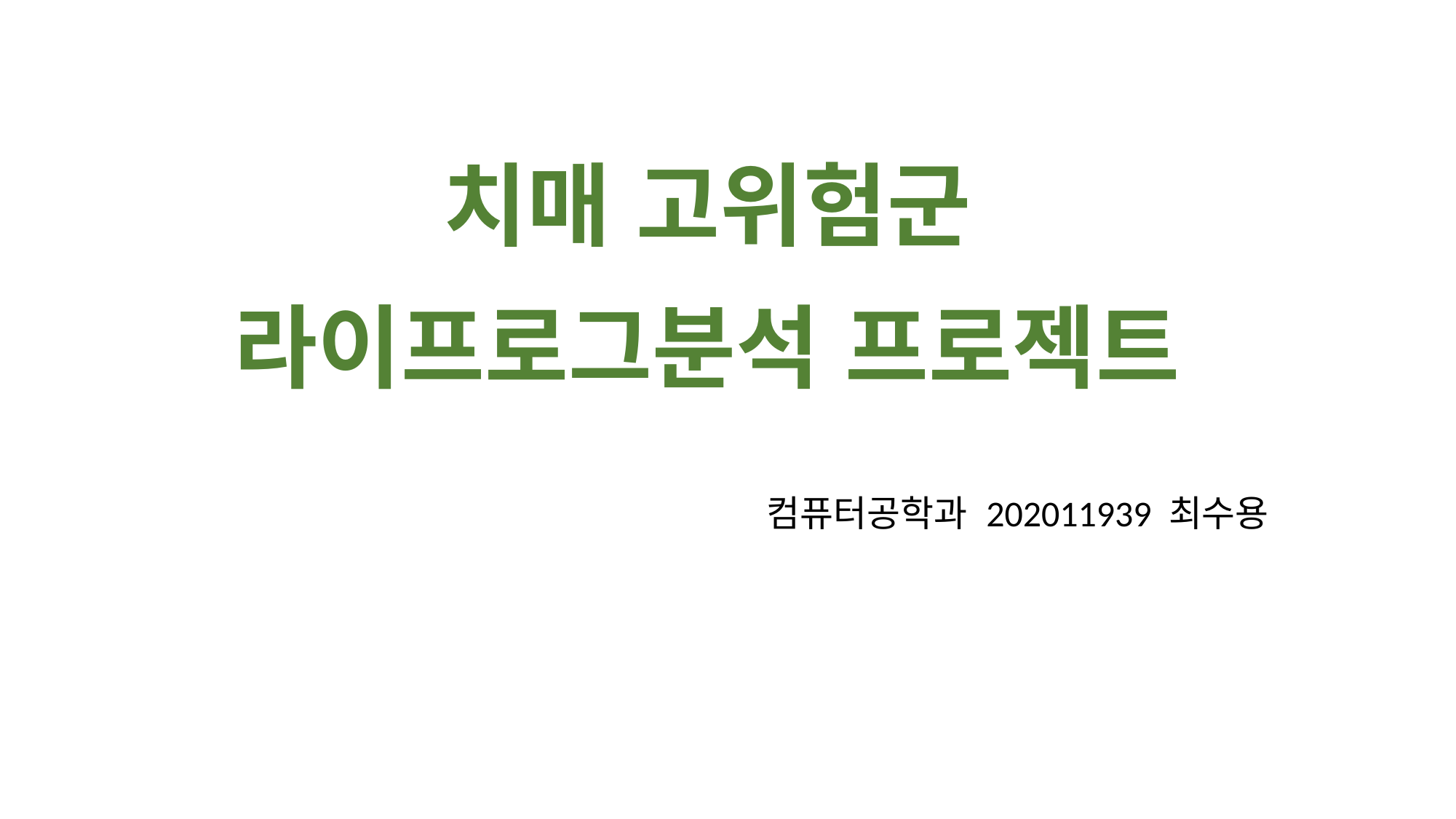

# 치매 고위험군 라이프로그분석 프로젝트
컴퓨터공학과 202011939 최수용